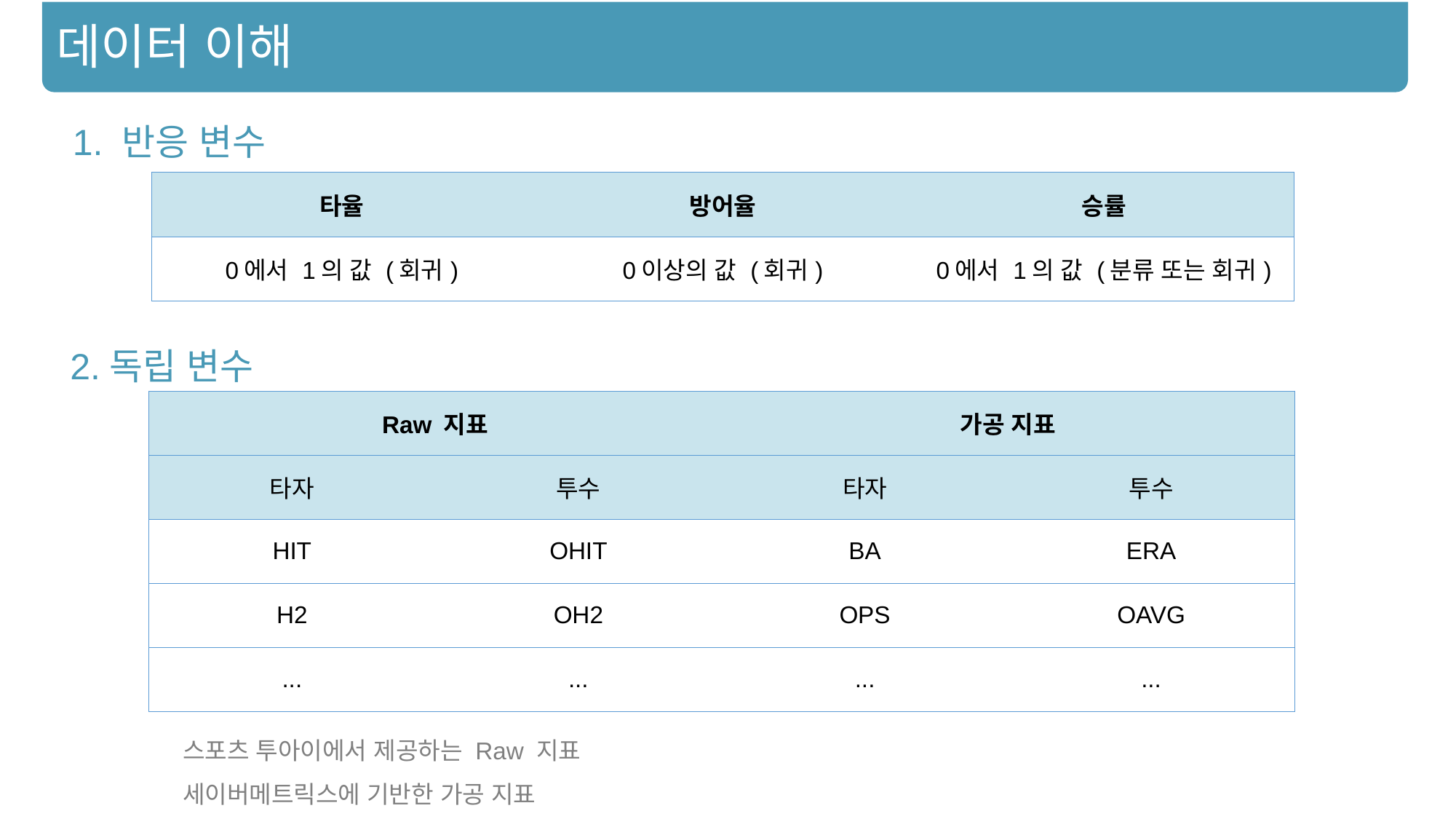

데이터 이해
1. 반응 변수
| 타율 | 방어율 | 승률 |
| --- | --- | --- |
| 0에서 1의 값 (회귀) | 0이상의 값 (회귀) | 0에서 1의 값 (분류 또는 회귀) |
2.독립 변수

| Raw 지표 |  | 가공 지표 |  |
| --- | --- | --- | --- |
| 타자 | 투수 | 타자 | 투수 |
| HIT | OHIT | BA | ERA |
| H2 | OH2 | OPS | OAVG |
| ... | ... | ... | ... |
스포츠 투아이에서 제공하는 Raw 지표
세이버메트릭스에 기반한 가공 지표